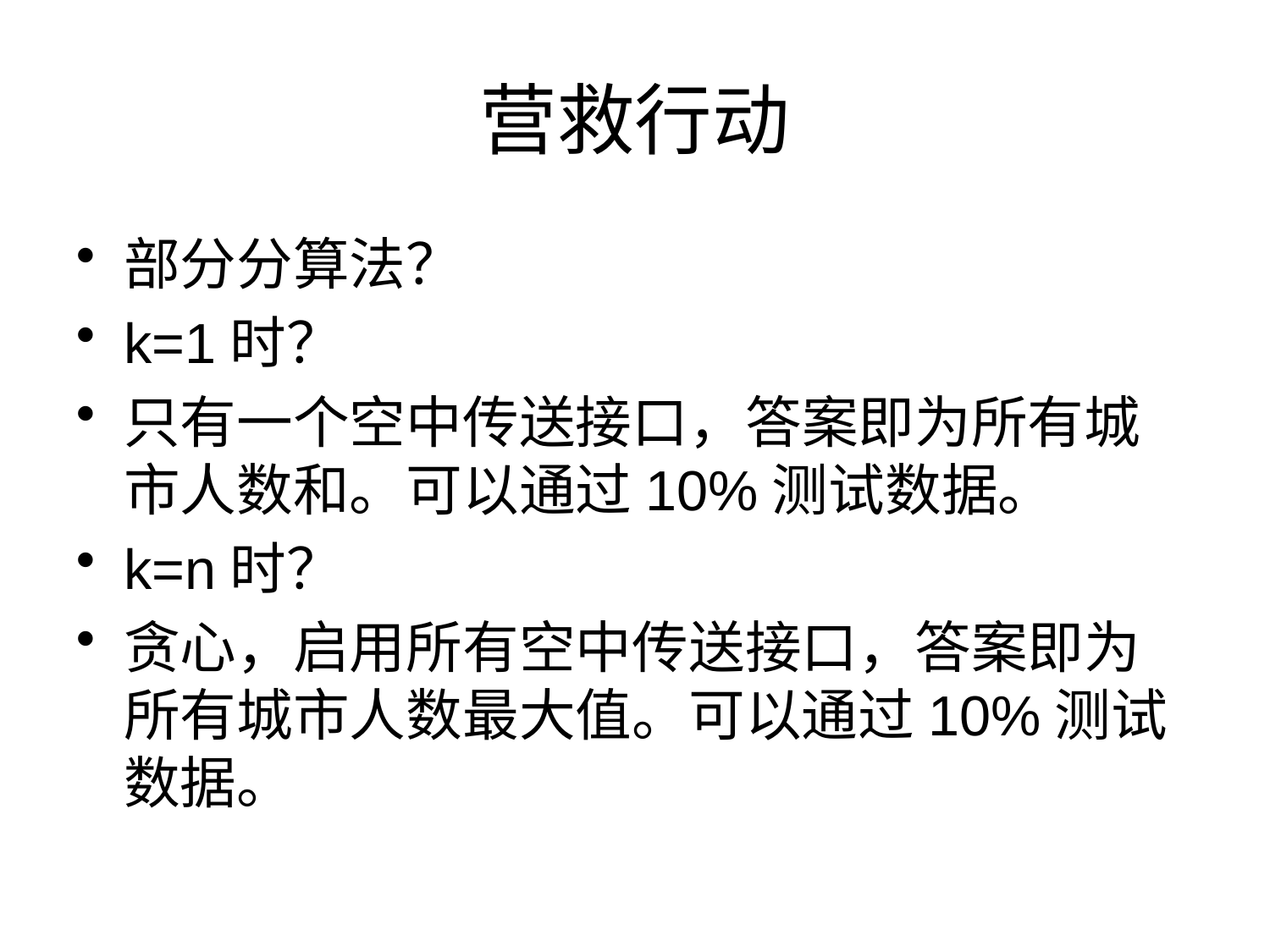

# 营救行动
部分分算法？
k=1时？
只有一个空中传送接口，答案即为所有城市人数和。可以通过10%测试数据。
k=n时？
贪心，启用所有空中传送接口，答案即为所有城市人数最大值。可以通过10%测试数据。